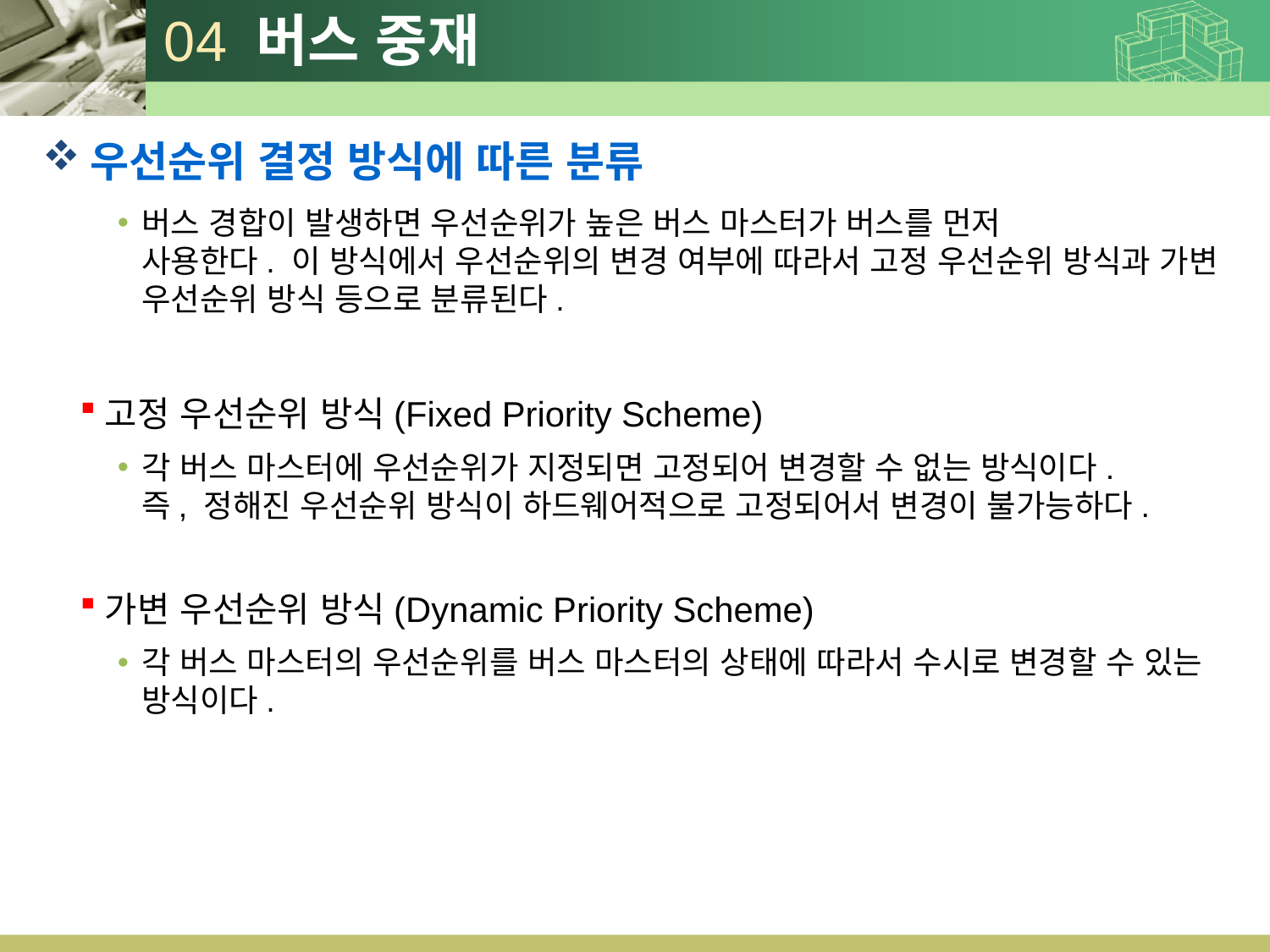

# 04 버스 중재
우선순위 결정 방식에 따른 분류
버스 경합이 발생하면 우선순위가 높은 버스 마스터가 버스를 먼저
사용한다. 이 방식에서 우선순위의 변경 여부에 따라서 고정 우선순위 방식과 가변 우선순위 방식 등으로 분류된다.

고정 우선순위 방식(Fixed Priority Scheme)
각 버스 마스터에 우선순위가 지정되면 고정되어 변경할 수 없는 방식이다.
즉, 정해진 우선순위 방식이 하드웨어적으로 고정되어서 변경이 불가능하다.

가변 우선순위 방식(Dynamic Priority Scheme)
각 버스 마스터의 우선순위를 버스 마스터의 상태에 따라서 수시로 변경할 수 있는 방식이다.